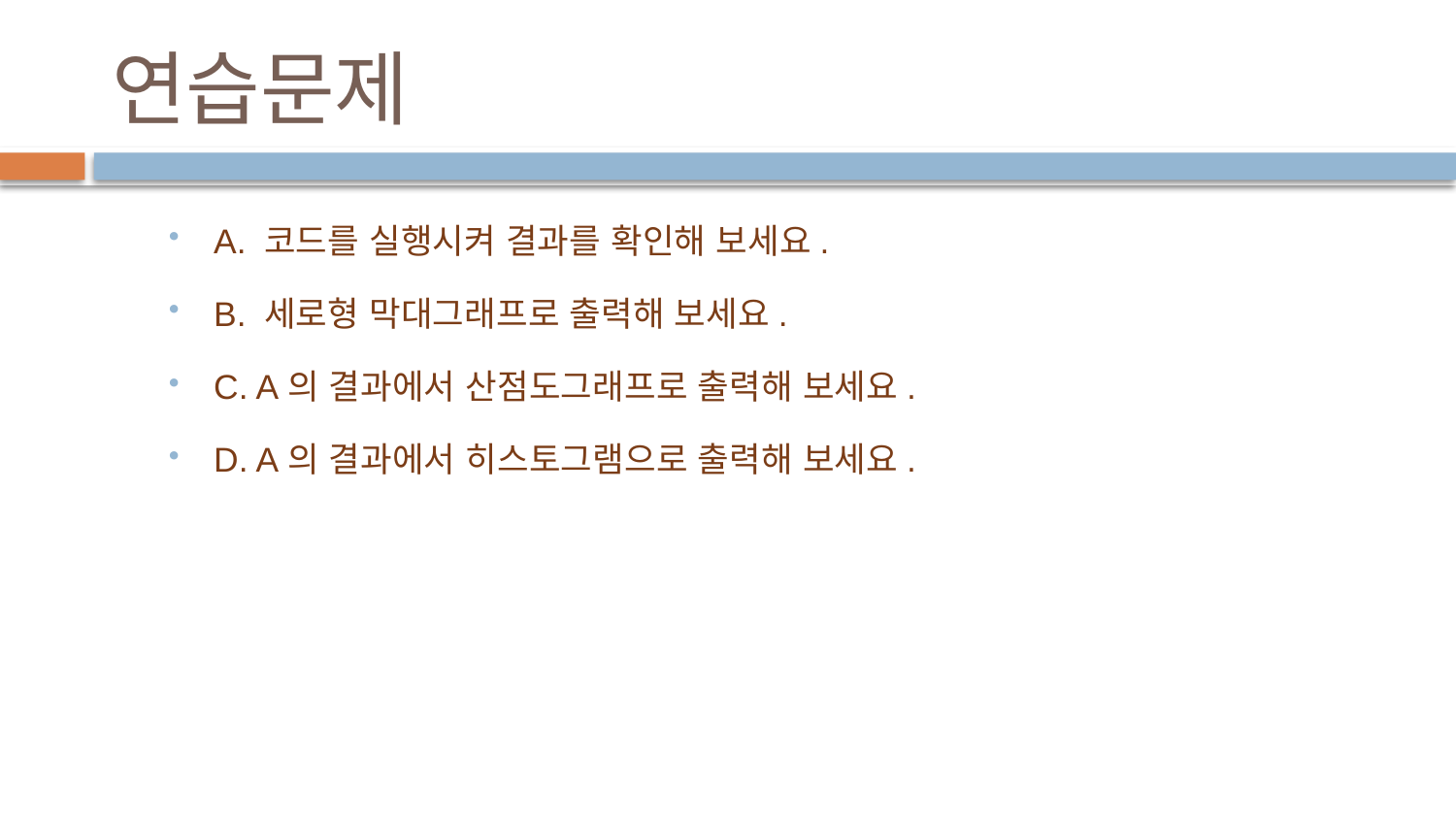

# 연습문제
A. 코드를 실행시켜 결과를 확인해 보세요.
B. 세로형 막대그래프로 출력해 보세요.
C. A의 결과에서 산점도그래프로 출력해 보세요.
D. A의 결과에서 히스토그램으로 출력해 보세요.